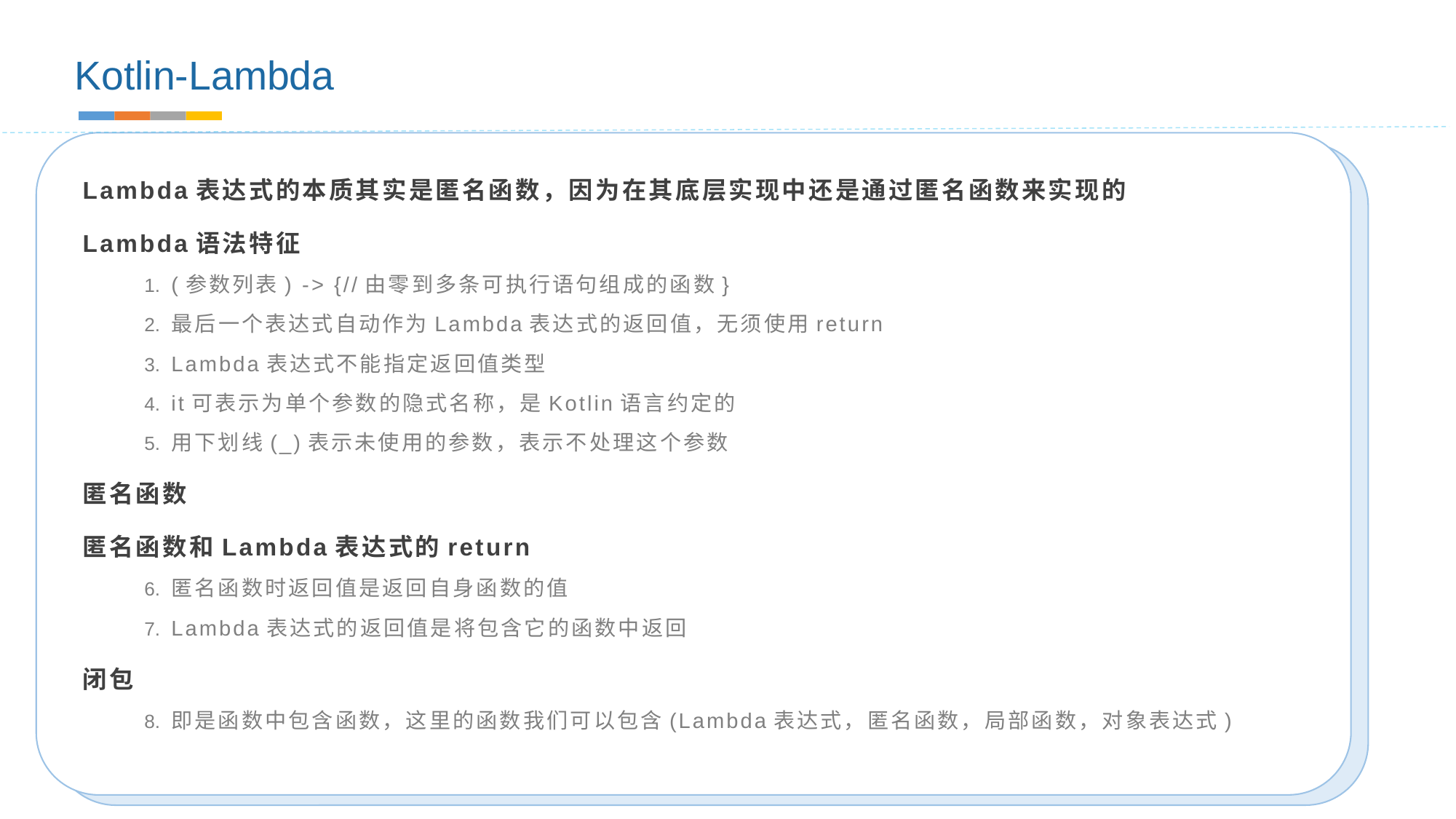

Kotlin-Lambda

Lambda表达式的本质其实是匿名函数，因为在其底层实现中还是通过匿名函数来实现的
Lambda语法特征
(参数列表) -> {//由零到多条可执行语句组成的函数}
最后一个表达式自动作为Lambda表达式的返回值，无须使用return
Lambda表达式不能指定返回值类型
it可表示为单个参数的隐式名称，是Kotlin语言约定的
用下划线(_)表示未使用的参数，表示不处理这个参数
匿名函数
匿名函数和Lambda表达式的return
匿名函数时返回值是返回自身函数的值
Lambda表达式的返回值是将包含它的函数中返回
闭包
即是函数中包含函数，这里的函数我们可以包含(Lambda表达式，匿名函数，局部函数，对象表达式)